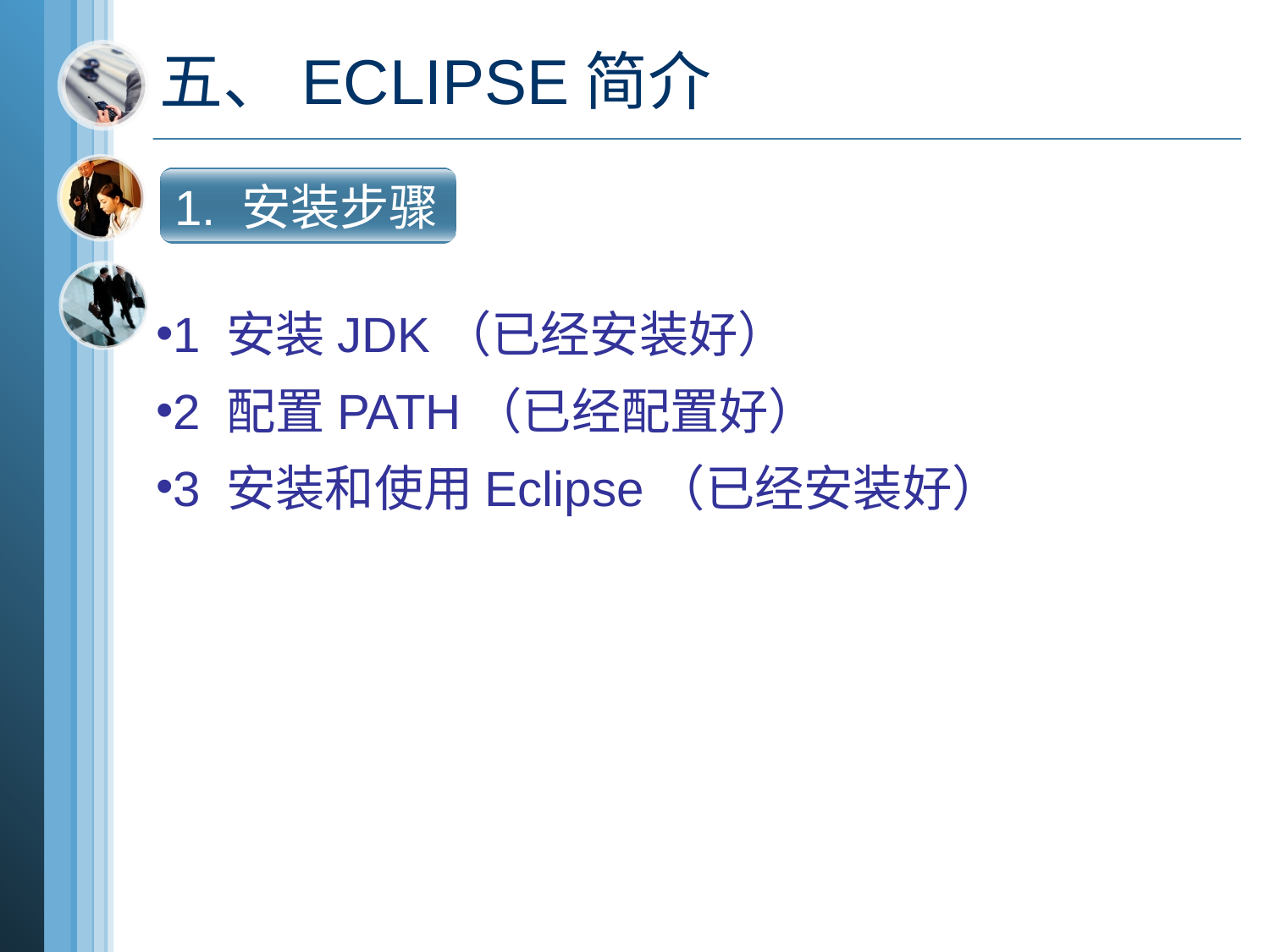

# 五、ECLIPSE简介
(1) 二进制数与十进制数的互换

1. 安装步骤
1 安装JDK（已经安装好）
2 配置PATH（已经配置好）
3 安装和使用Eclipse（已经安装好）